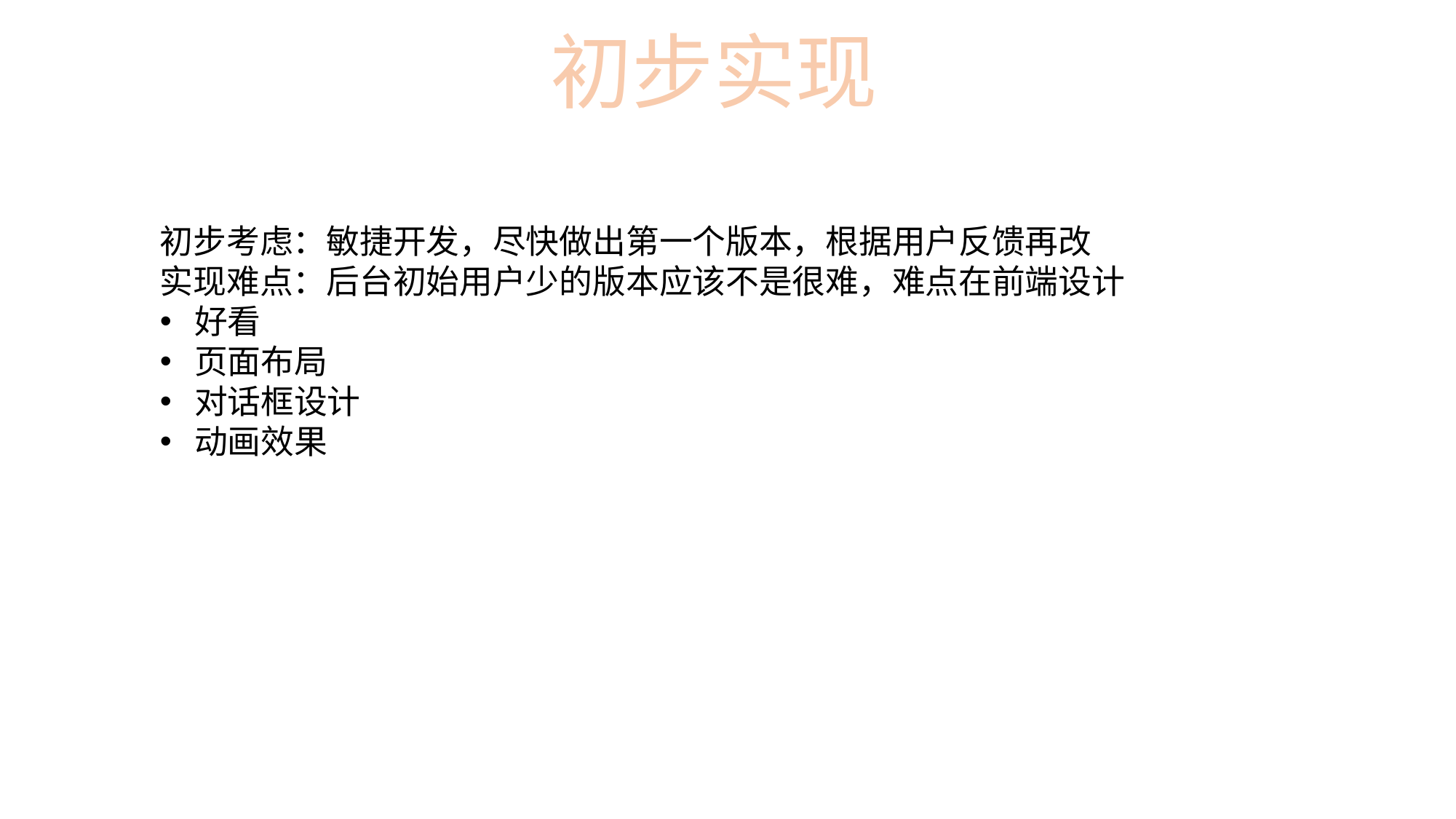

初步实现
初步考虑：敏捷开发，尽快做出第一个版本，根据用户反馈再改
实现难点：后台初始用户少的版本应该不是很难，难点在前端设计
好看
页面布局
对话框设计
动画效果